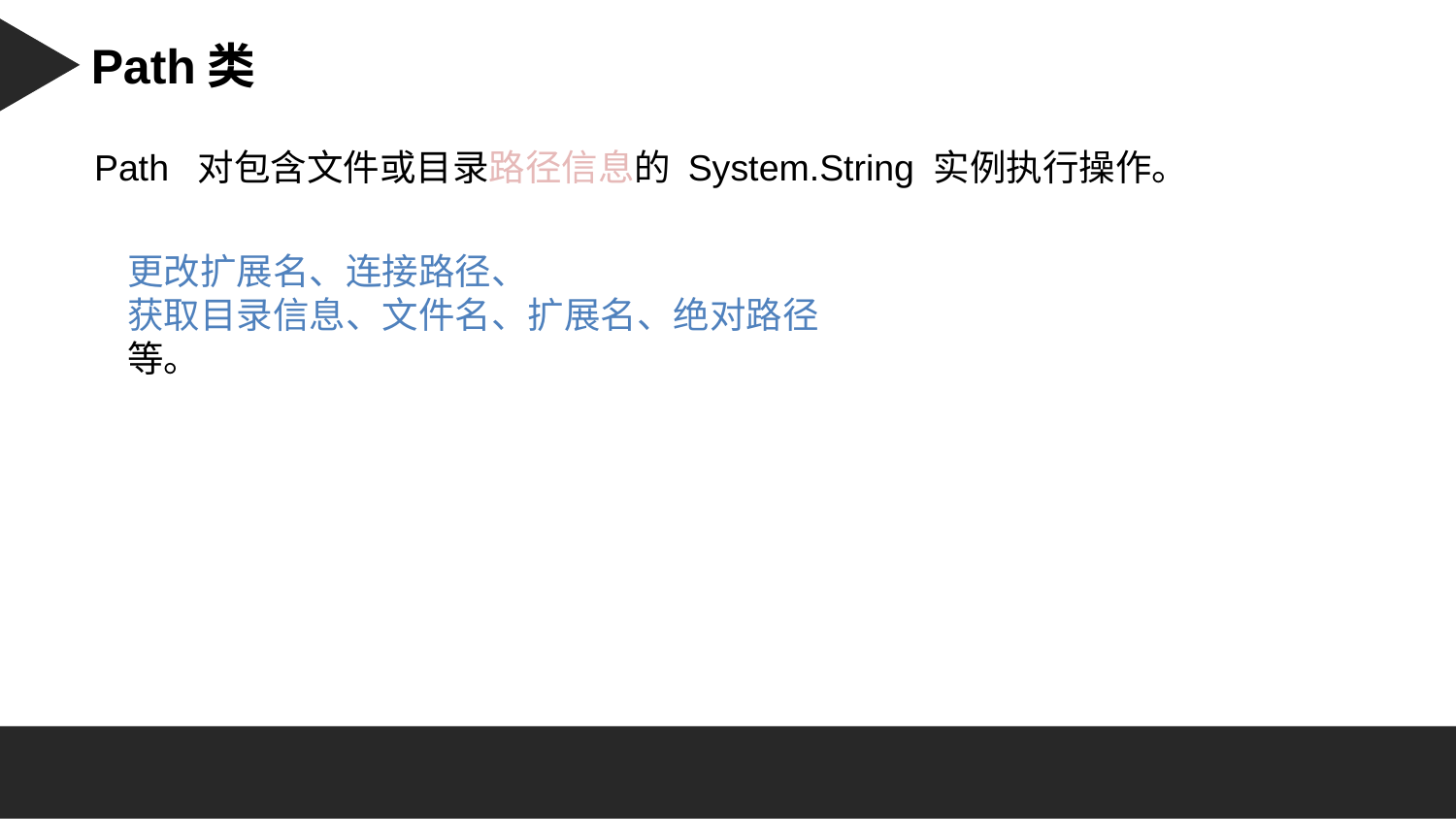

Character 字符串：

Path类

Path  对包含文件或目录路径信息的 System.String 实例执行操作。
更改扩展名、连接路径、
获取目录信息、文件名、扩展名、绝对路径
等。

stringWriter